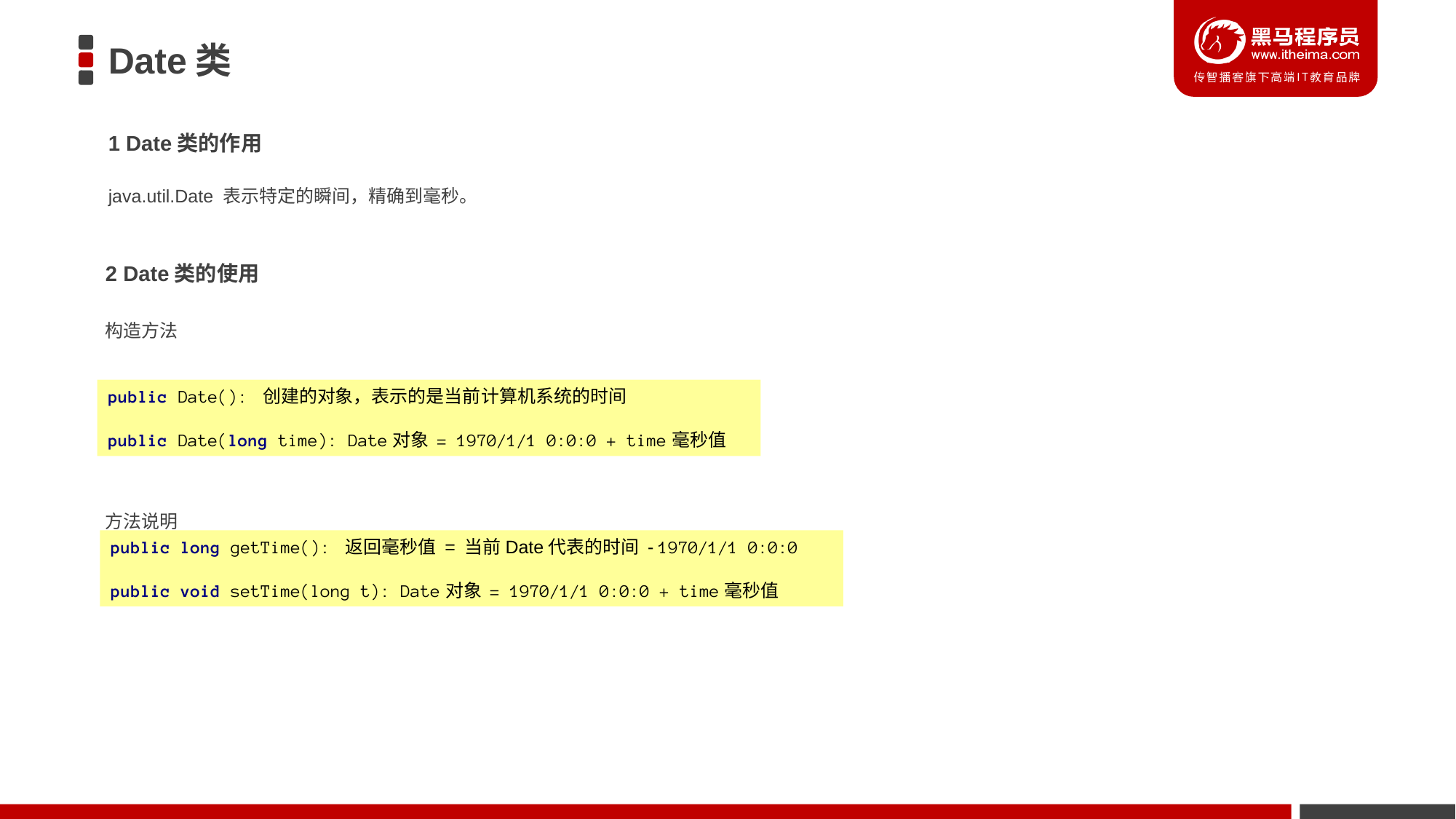

# Date类
1 Date类的作用
java.util.Date 表示特定的瞬间，精确到毫秒。
2 Date类的使用
构造方法

public Date(): 创建的对象，表示的是当前计算机系统的时间
public Date(long time): Date对象 = 1970/1/1 0:0:0 + time毫秒值
方法说明
public long getTime(): 返回毫秒值 = 当前Date代表的时间 - 1970/1/1 0:0:0
public void setTime(long t): Date对象 = 1970/1/1 0:0:0 + time毫秒值